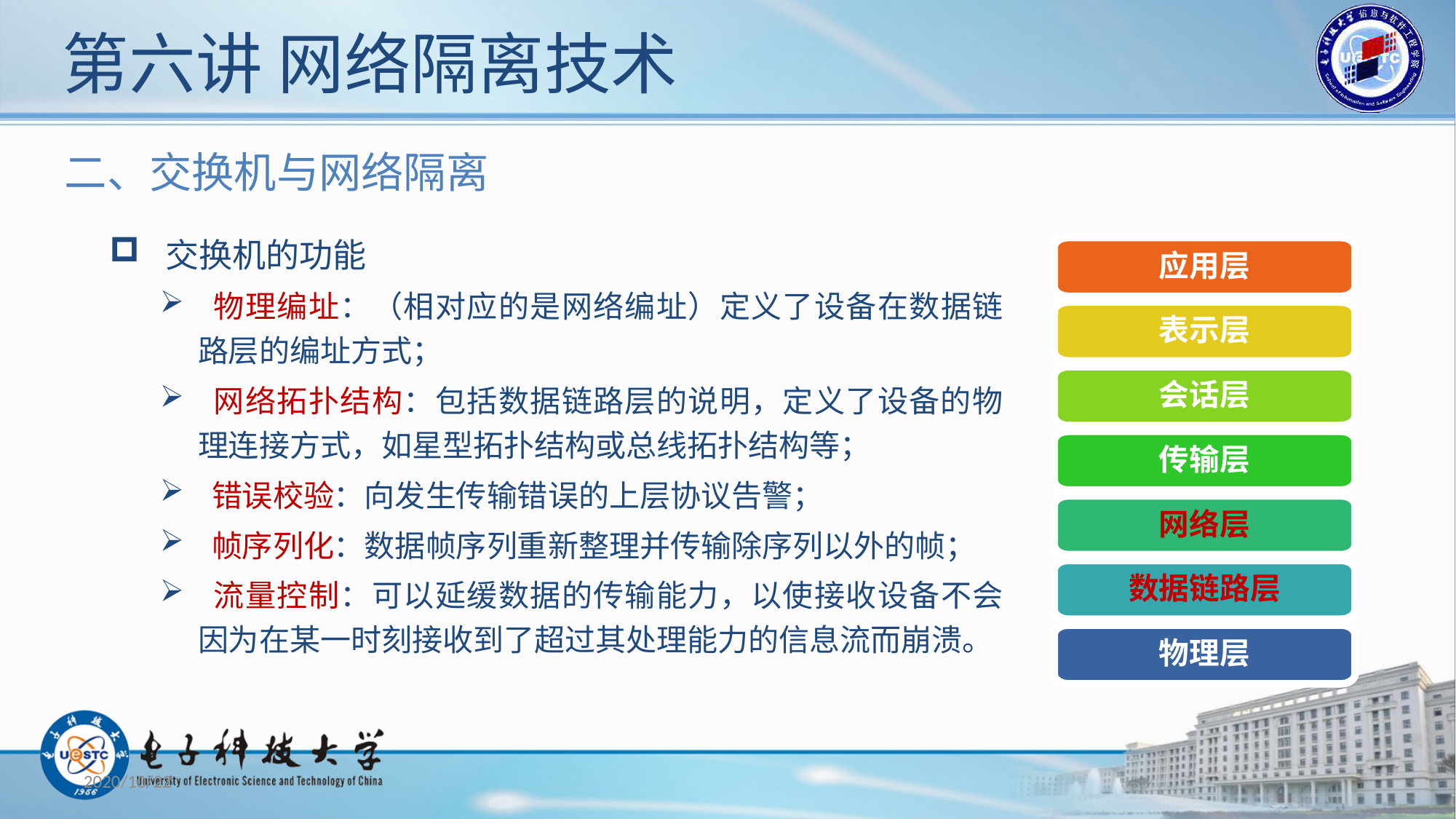

# 第六讲 网络隔离技术
二、交换机与网络隔离
 交换机的功能
 物理编址：（相对应的是网络编址）定义了设备在数据链路层的编址方式；
 网络拓扑结构：包括数据链路层的说明，定义了设备的物理连接方式，如星型拓扑结构或总线拓扑结构等；
 错误校验：向发生传输错误的上层协议告警；
 帧序列化：数据帧序列重新整理并传输除序列以外的帧；
 流量控制：可以延缓数据的传输能力，以使接收设备不会因为在某一时刻接收到了超过其处理能力的信息流而崩溃。
应用层

表示层

会话层

传输层
网络层
数据链路层
物理层
2020/10/22